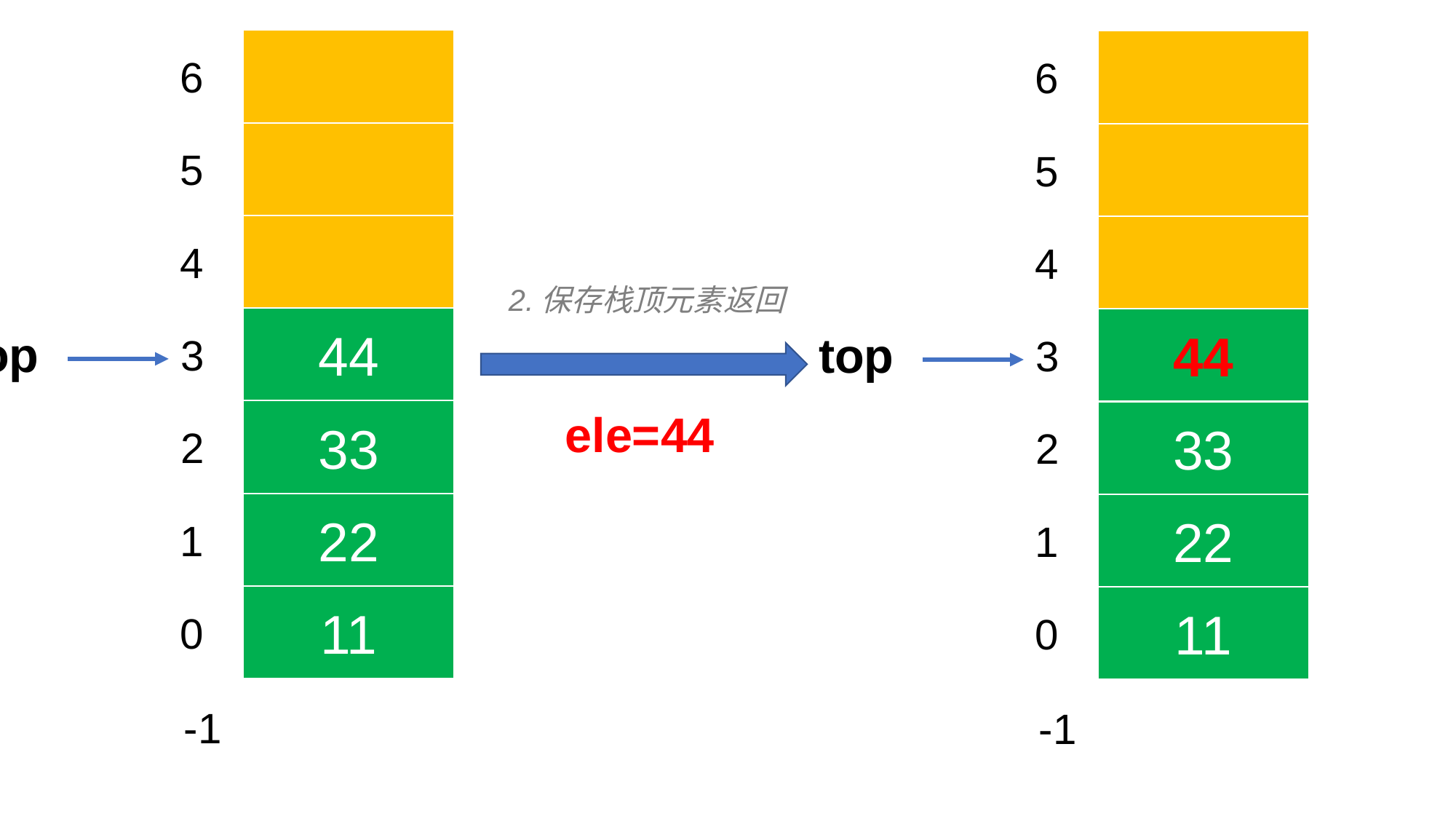

ele

6
6

5
5

4
4
2.保存栈顶元素返回
44
44
top
top
3
3

ele=44
33
33
2
2
22
22
1
1
11
11
0
0
-1
-1